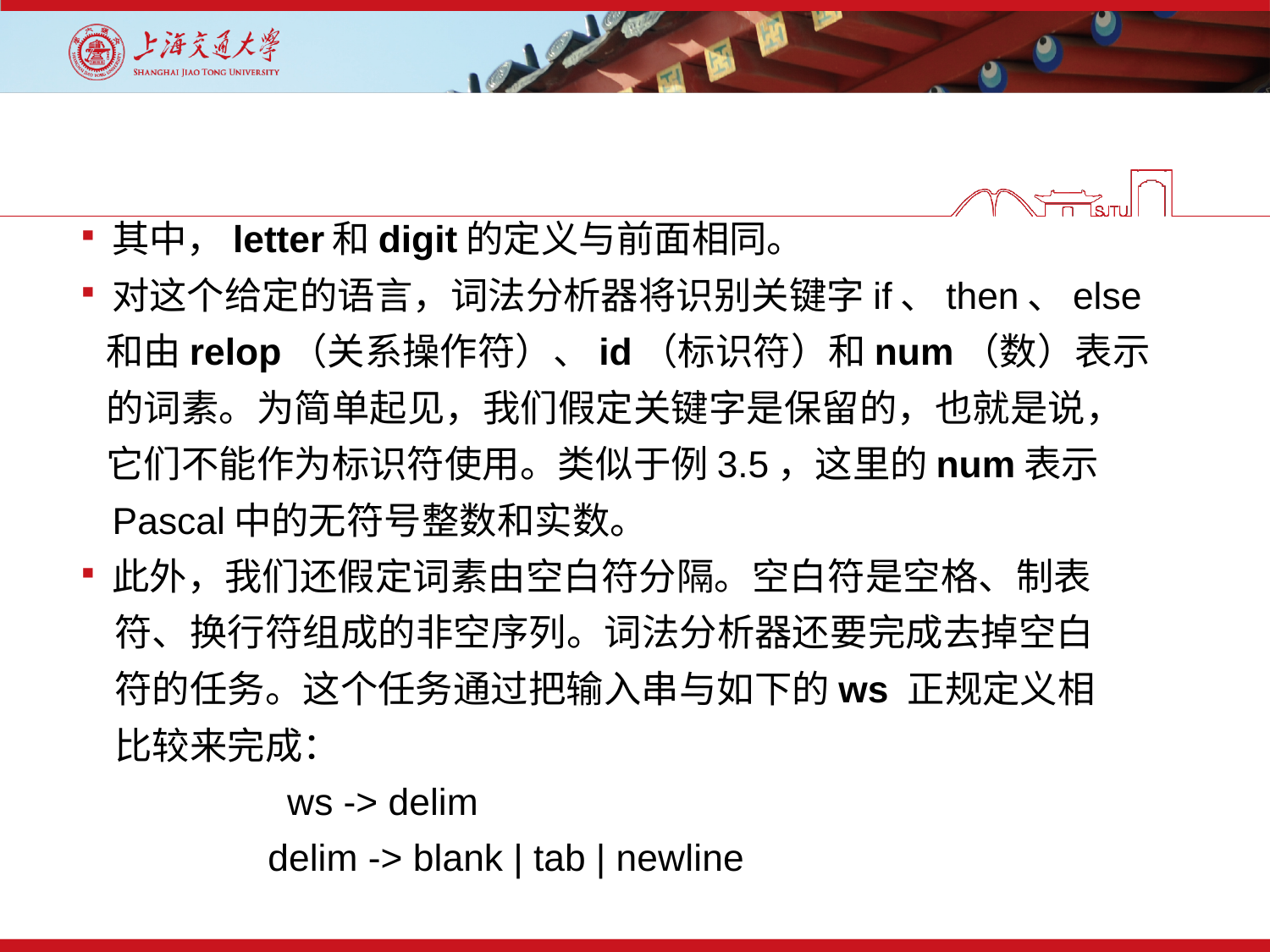

#
其中，letter和digit的定义与前面相同。
对这个给定的语言，词法分析器将识别关键字if、then、else
  和由relop（关系操作符）、id（标识符）和num（数）表示
  的词素。为简单起见，我们假定关键字是保留的，也就是说，
  它们不能作为标识符使用。类似于例3.5，这里的num表示
   Pascal中的无符号整数和实数。
此外，我们还假定词素由空白符分隔。空白符是空格、制表
   符、换行符组成的非空序列。词法分析器还要完成去掉空白
   符的任务。这个任务通过把输入串与如下的ws 正规定义相
   比较来完成：
         	      ws -> delim
                  delim -> blank | tab | newline